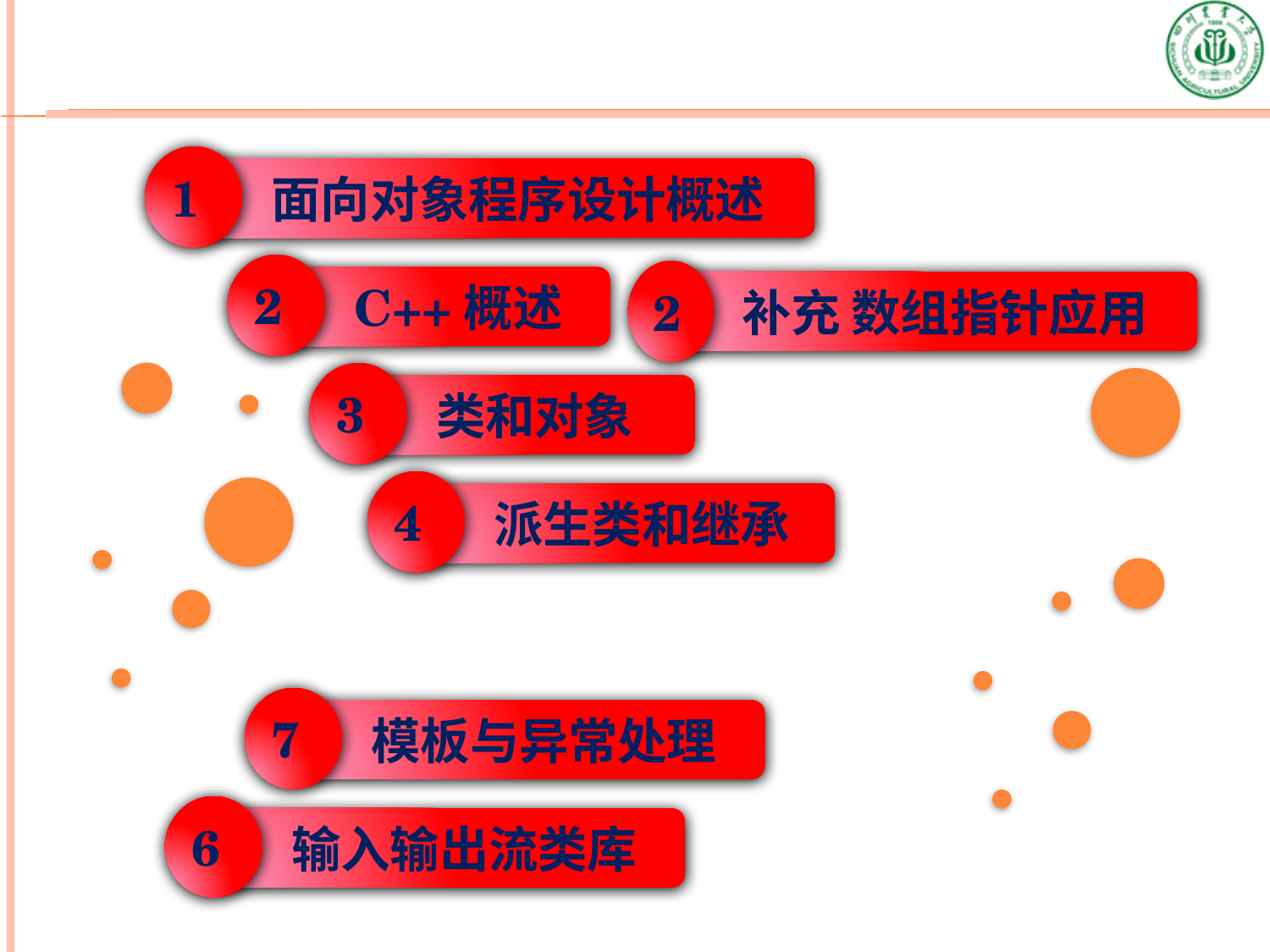

#
1
    面向对象程序设计概述
2
    C++概述
2
    补充 数组指针应用

3
    类和对象
4
    派生类和继承
5
    多态性
7
    模板与异常处理
6
    输入输出流类库